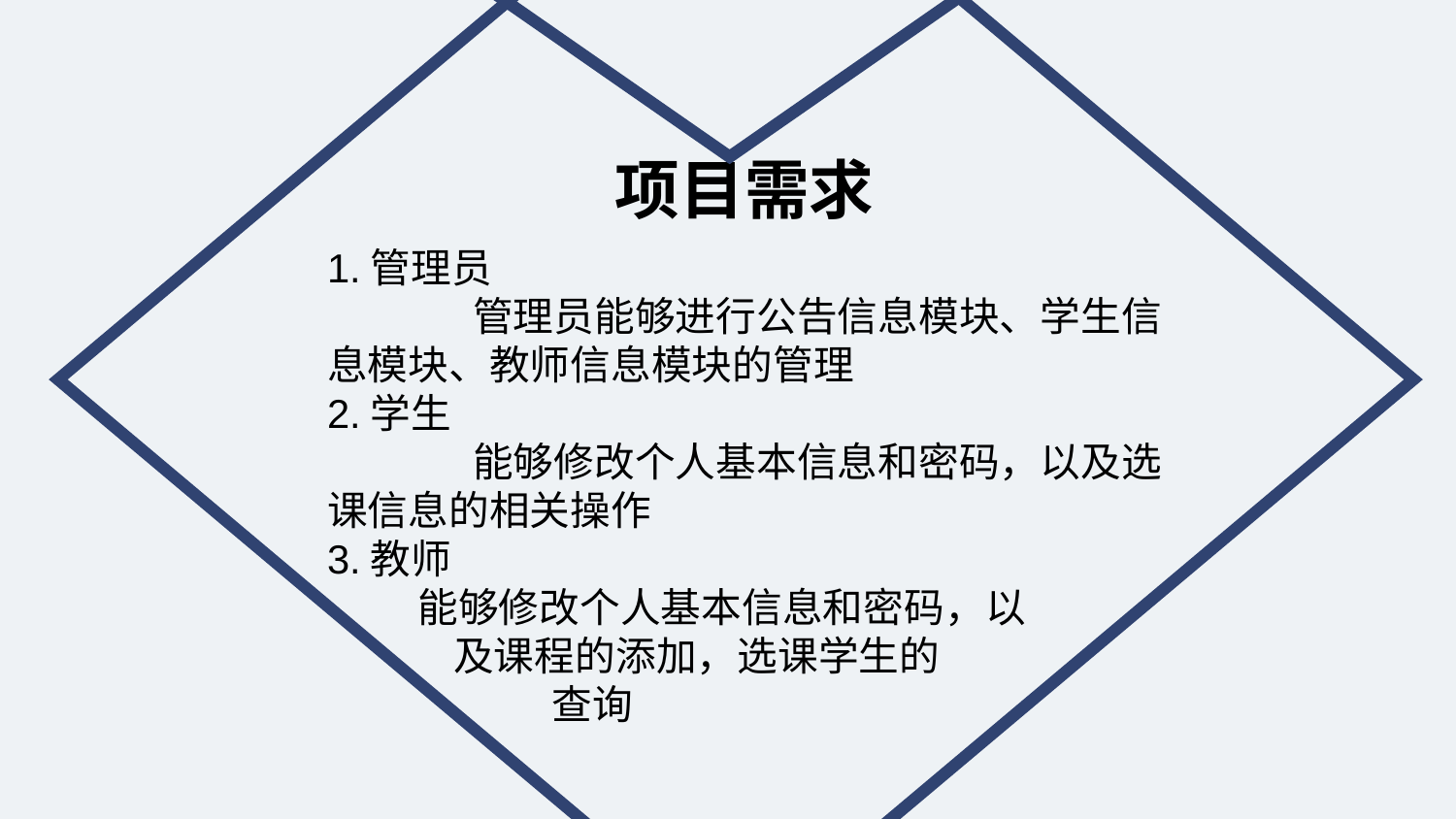

项目需求
1.管理员
	管理员能够进行公告信息模块、学生信息模块、教师信息模块的管理
2.学生
	能够修改个人基本信息和密码，以及选课信息的相关操作
3.教师
         能够修改个人基本信息和密码，以
             及课程的添加，选课学生的
                        查询